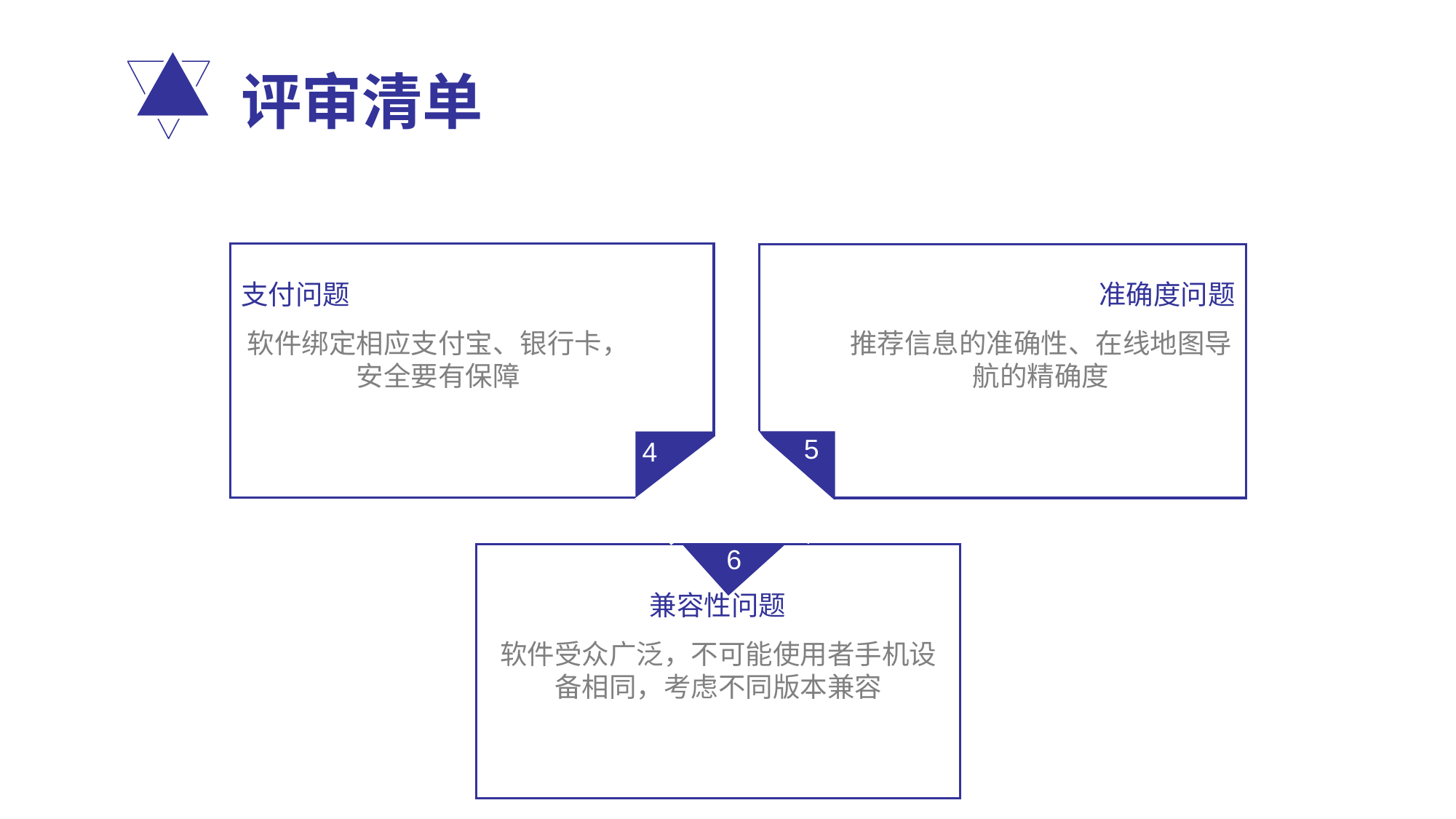

评审清单

支付问题
软件绑定相应支付宝、银行卡，安全要有保障
4

准确度问题
推荐信息的准确性、在线地图导航的精确度
5

6

兼容性问题
软件受众广泛，不可能使用者手机设备相同，考虑不同版本兼容